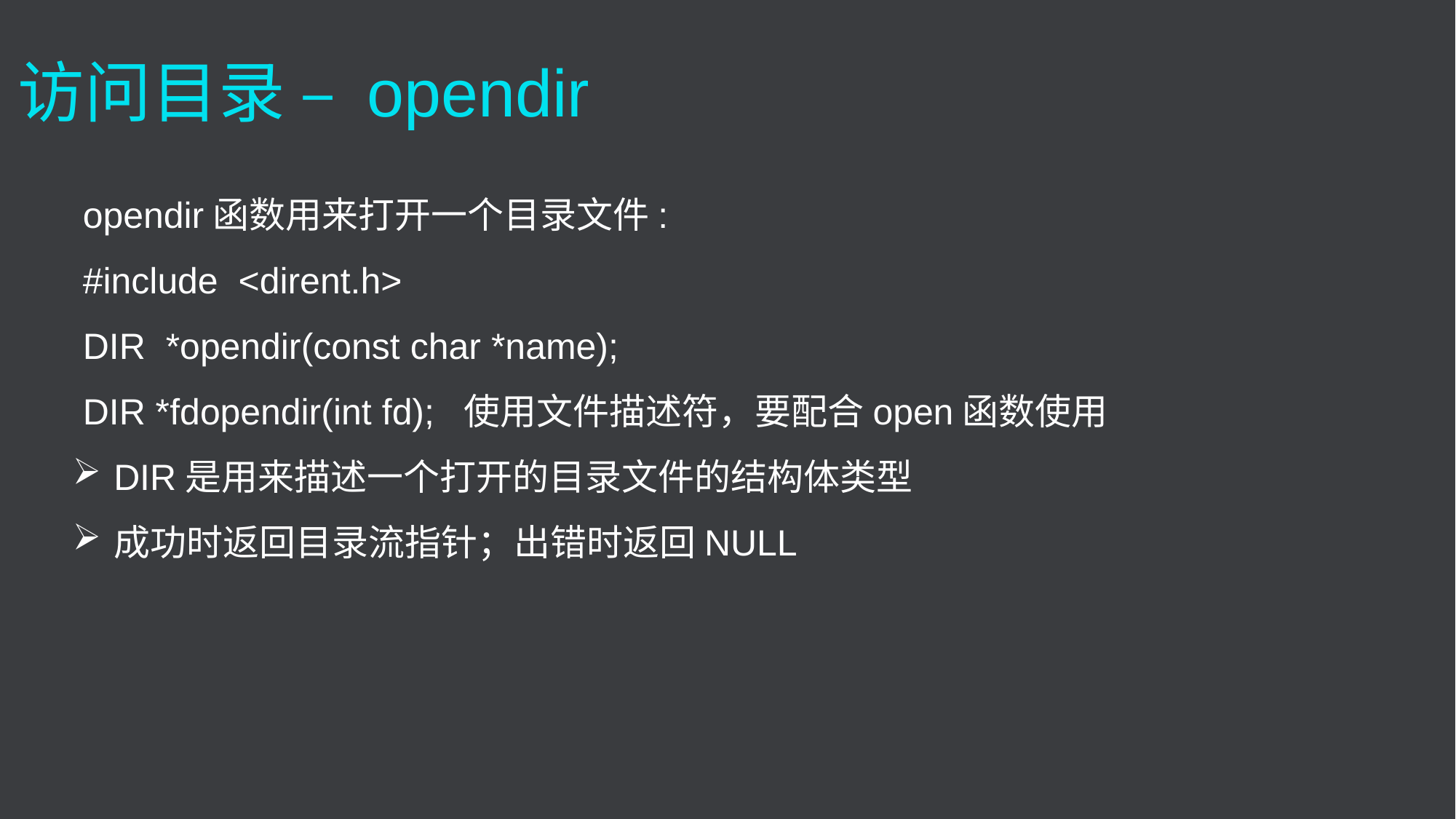

访问目录 – opendir
 opendir函数用来打开一个目录文件:
 #include  <dirent.h>
 DIR  *opendir(const char *name);
 DIR *fdopendir(int fd);  使用文件描述符，要配合open函数使用
DIR是用来描述一个打开的目录文件的结构体类型
成功时返回目录流指针；出错时返回NULL